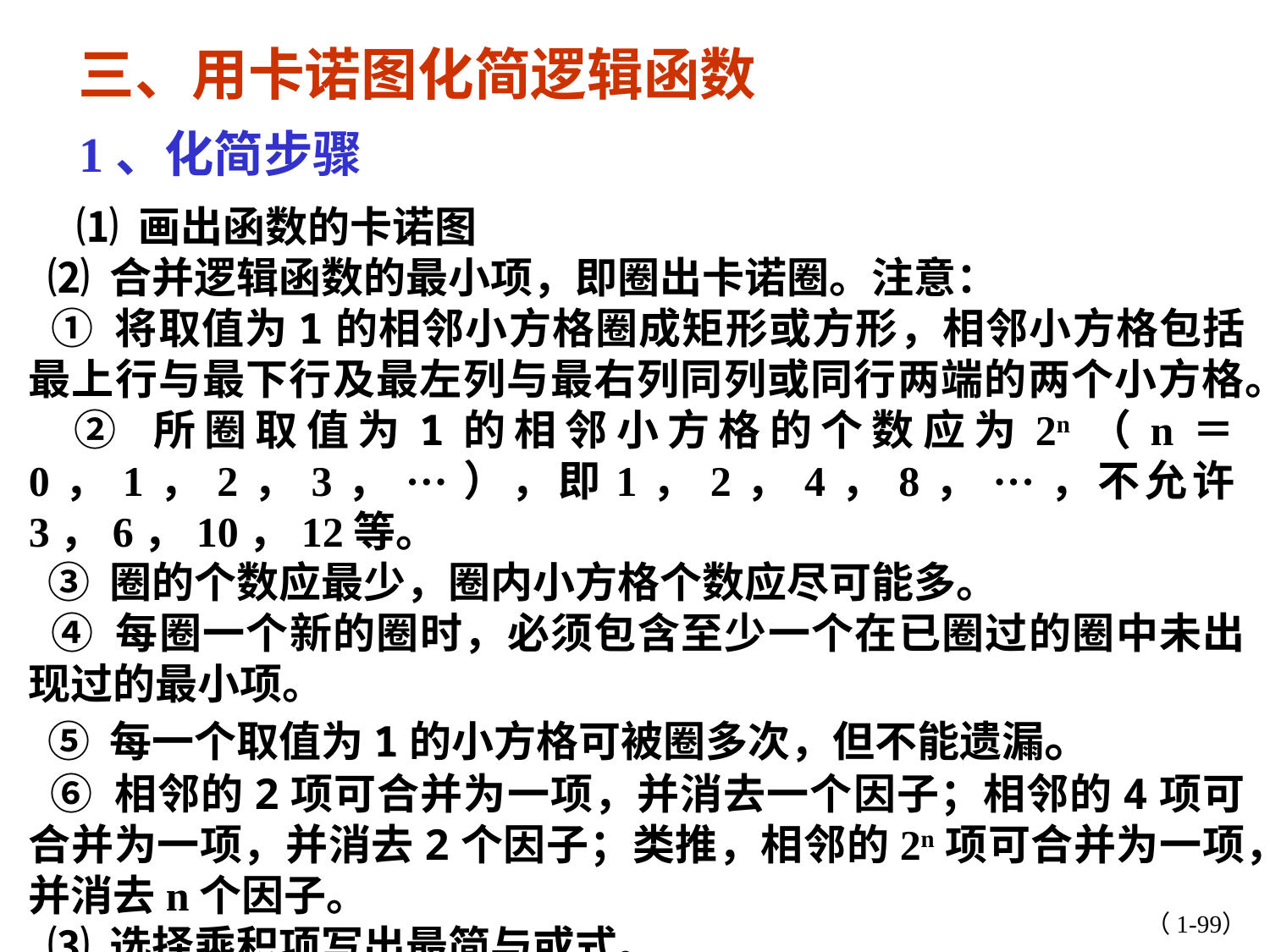

三、用卡诺图化简逻辑函数
1、化简步骤
     ⑴ 画出函数的卡诺图
  ⑵ 合并逻辑函数的最小项，即圈出卡诺圈。注意：
  ① 将取值为1的相邻小方格圈成矩形或方形，相邻小方格包括最上行与最下行及最左列与最右列同列或同行两端的两个小方格。
  ② 所圈取值为1的相邻小方格的个数应为2n（n＝0，1，2，3，···），即1，2，4，8，···，不允许3，6，10，12等。
  ③ 圈的个数应最少，圈内小方格个数应尽可能多。
  ④ 每圈一个新的圈时，必须包含至少一个在已圈过的圈中未出现过的最小项。
  ⑤ 每一个取值为1的小方格可被圈多次，但不能遗漏。
  ⑥ 相邻的2项可合并为一项，并消去一个因子；相邻的4项可合并为一项，并消去2个因子；类推，相邻的2n项可合并为一项，并消去n个因子。
  ⑶ 选择乘积项写出最简与或式。
（1-99）